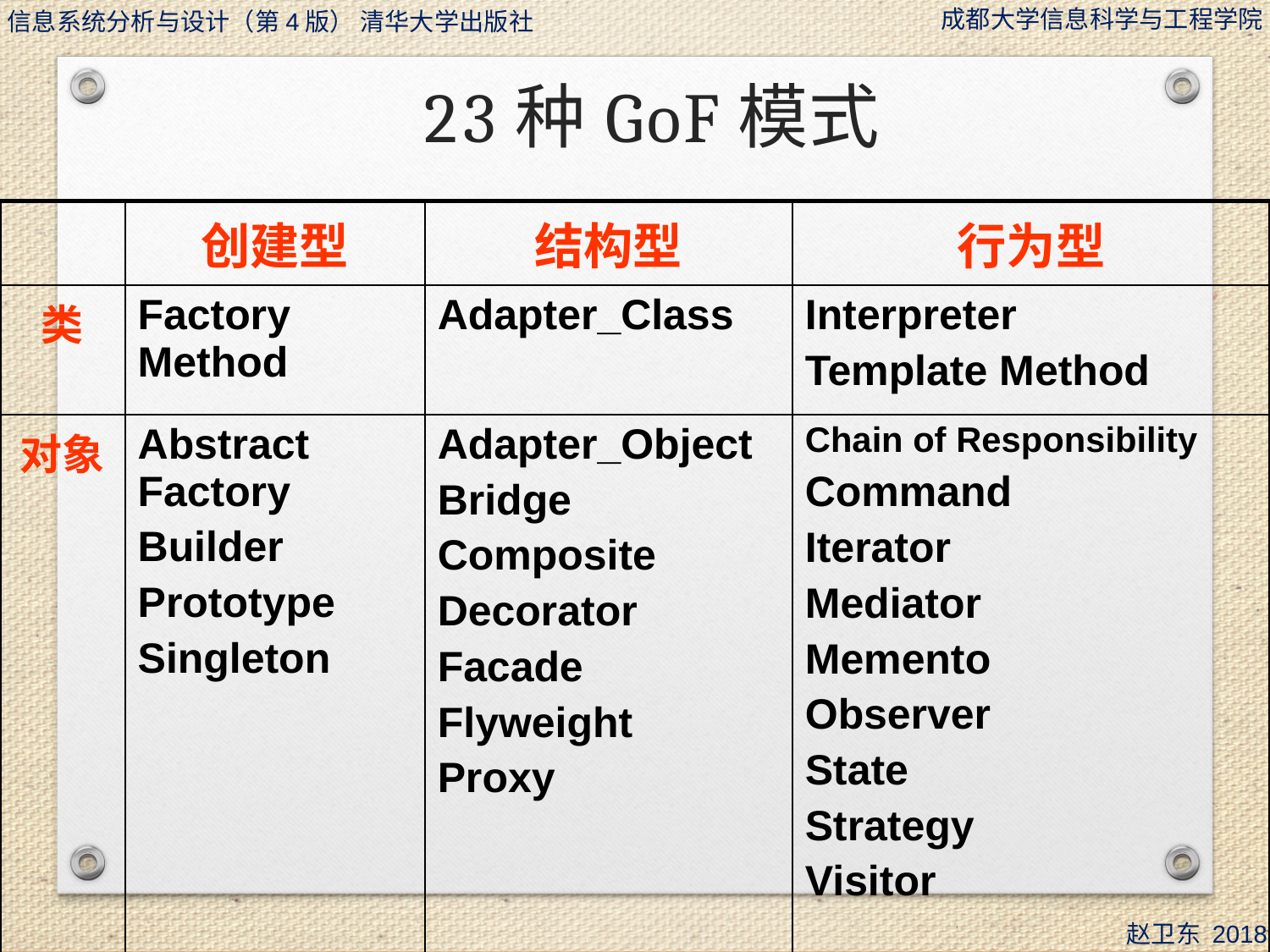

# 23种GoF模式
|  | 创建型 | 结构型 | 行为型 |
| --- | --- | --- | --- |
| 类 | Factory Method | Adapter\_Class | Interpreter Template Method |
| 对象 | Abstract Factory Builder Prototype Singleton | Adapter\_Object Bridge Composite Decorator Facade Flyweight Proxy | Chain of Responsibility Command Iterator Mediator Memento Observer State Strategy Visitor |